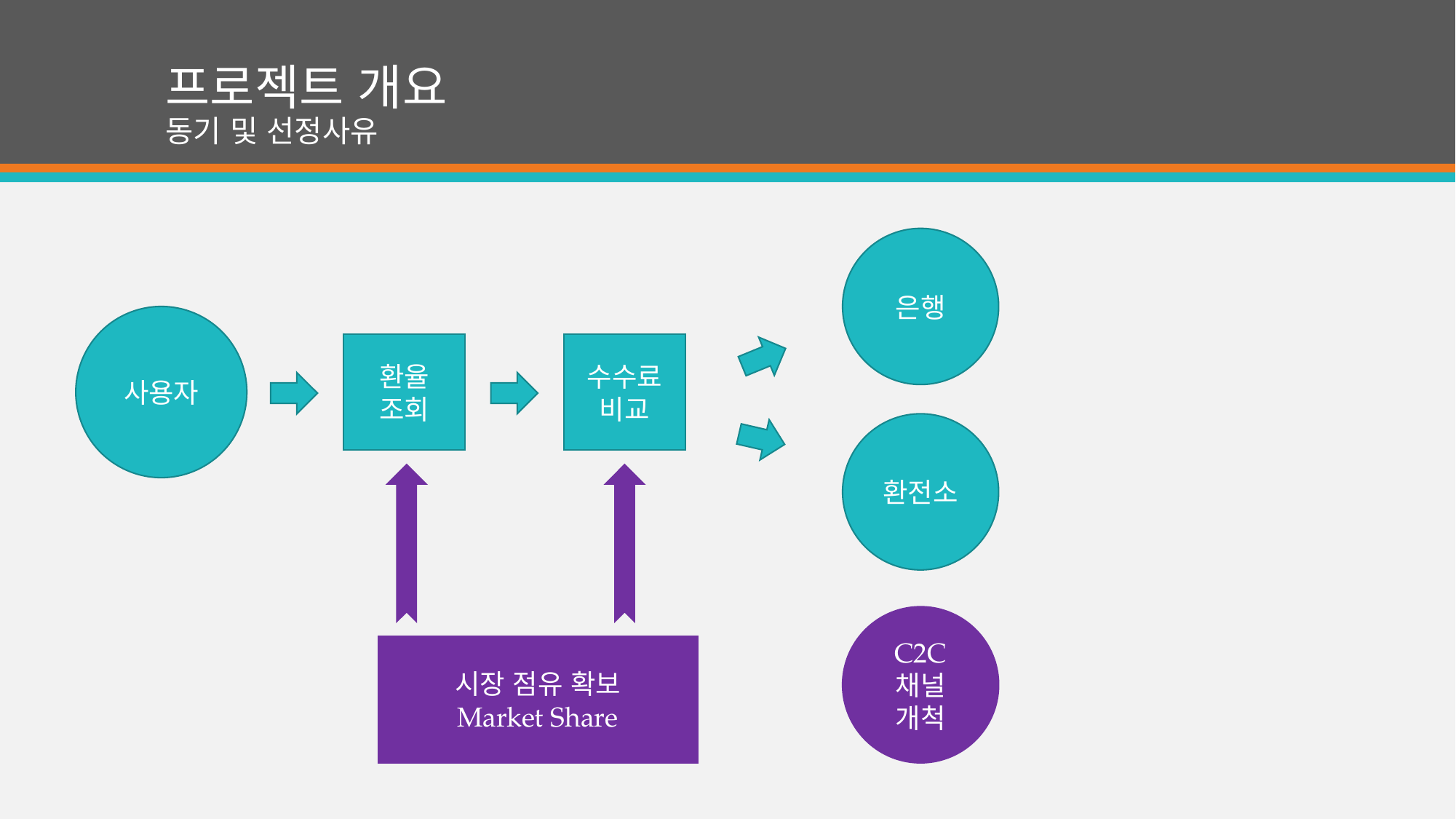

# 프로젝트 개요 동기 및 선정사유
은행
사용자
환율 조회
수수료 비교

환전소

C2C
채널 개척
시장 점유 확보
Market Share